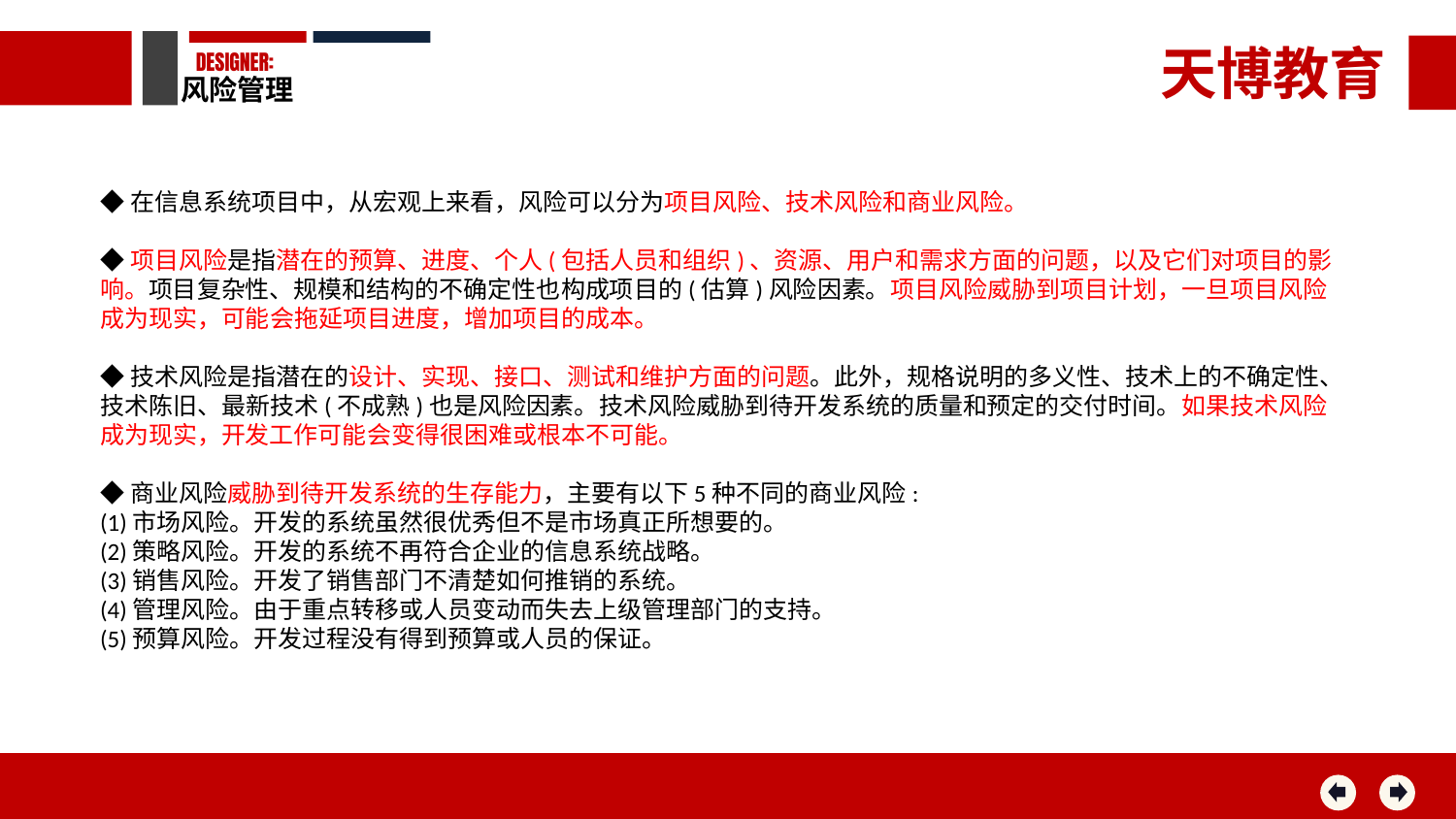

天博教育
DESIGNER:
风险管理
◆在信息系统项目中，从宏观上来看，风险可以分为项目风险、技术风险和商业风险。

◆项目风险是指潜在的预算、进度、个人(包括人员和组织)、资源、用户和需求方面的问题，以及它们对项目的影响。项目复杂性、规模和结构的不确定性也构成项目的(估算)风险因素。项目风险威胁到项目计划，一旦项目风险成为现实，可能会拖延项目进度，增加项目的成本。

◆技术风险是指潜在的设计、实现、接口、测试和维护方面的问题。此外，规格说明的多义性、技术上的不确定性、技术陈旧、最新技术(不成熟)也是风险因素。技术风险威胁到待开发系统的质量和预定的交付时间。如果技术风险成为现实，开发工作可能会变得很困难或根本不可能。

◆商业风险威胁到待开发系统的生存能力，主要有以下5种不同的商业风险:
(1)市场风险。开发的系统虽然很优秀但不是市场真正所想要的。
(2)策略风险。开发的系统不再符合企业的信息系统战略。
(3)销售风险。开发了销售部门不清楚如何推销的系统。
(4)管理风险。由于重点转移或人员变动而失去上级管理部门的支持。
(5)预算风险。开发过程没有得到预算或人员的保证。